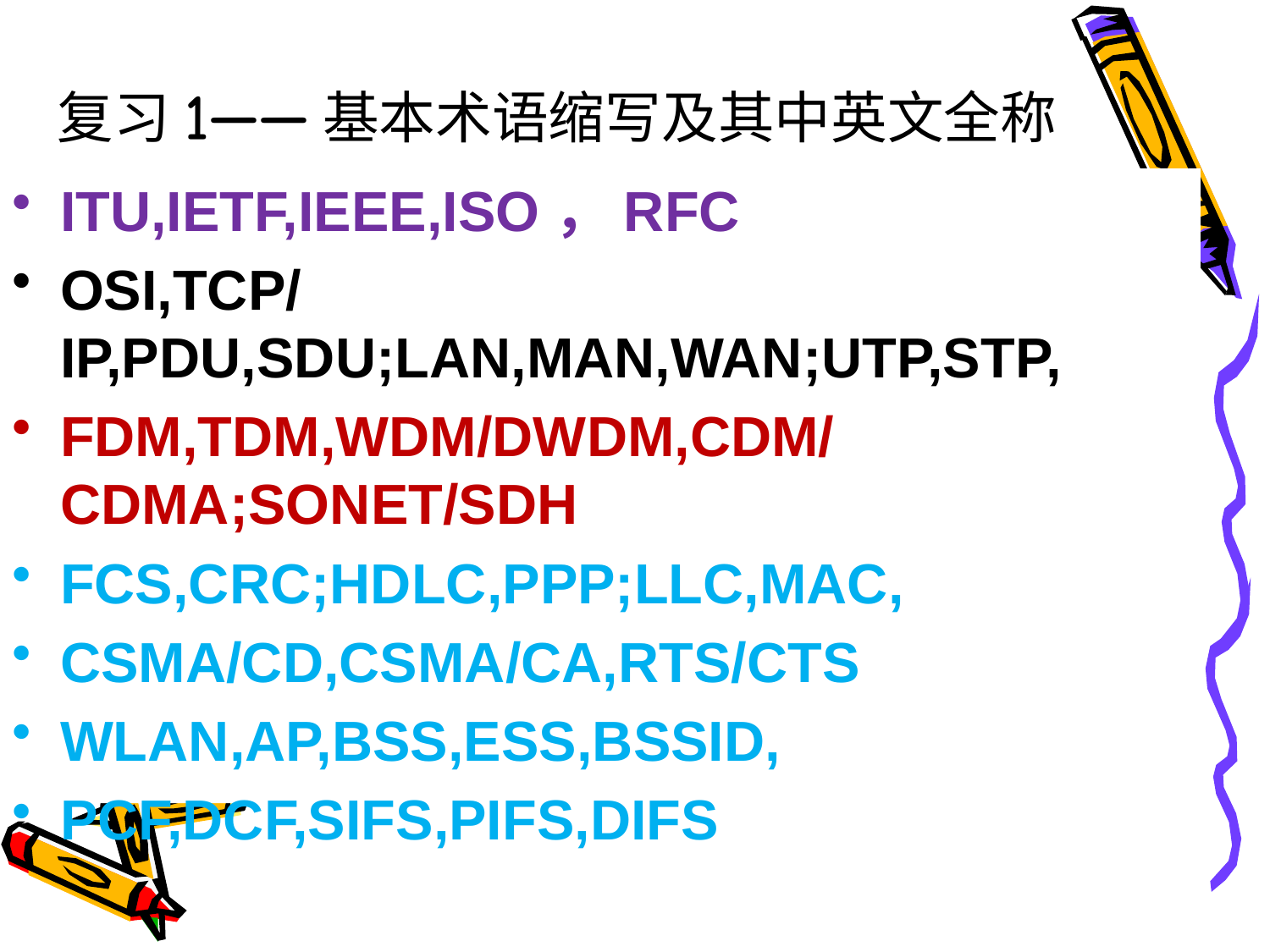

# 复习1——基本术语缩写及其中英文全称
ITU,IETF,IEEE,ISO，RFC
OSI,TCP/IP,PDU,SDU;LAN,MAN,WAN;UTP,STP,
FDM,TDM,WDM/DWDM,CDM/CDMA;SONET/SDH
FCS,CRC;HDLC,PPP;LLC,MAC,
CSMA/CD,CSMA/CA,RTS/CTS
WLAN,AP,BSS,ESS,BSSID,
PCF,DCF,SIFS,PIFS,DIFS